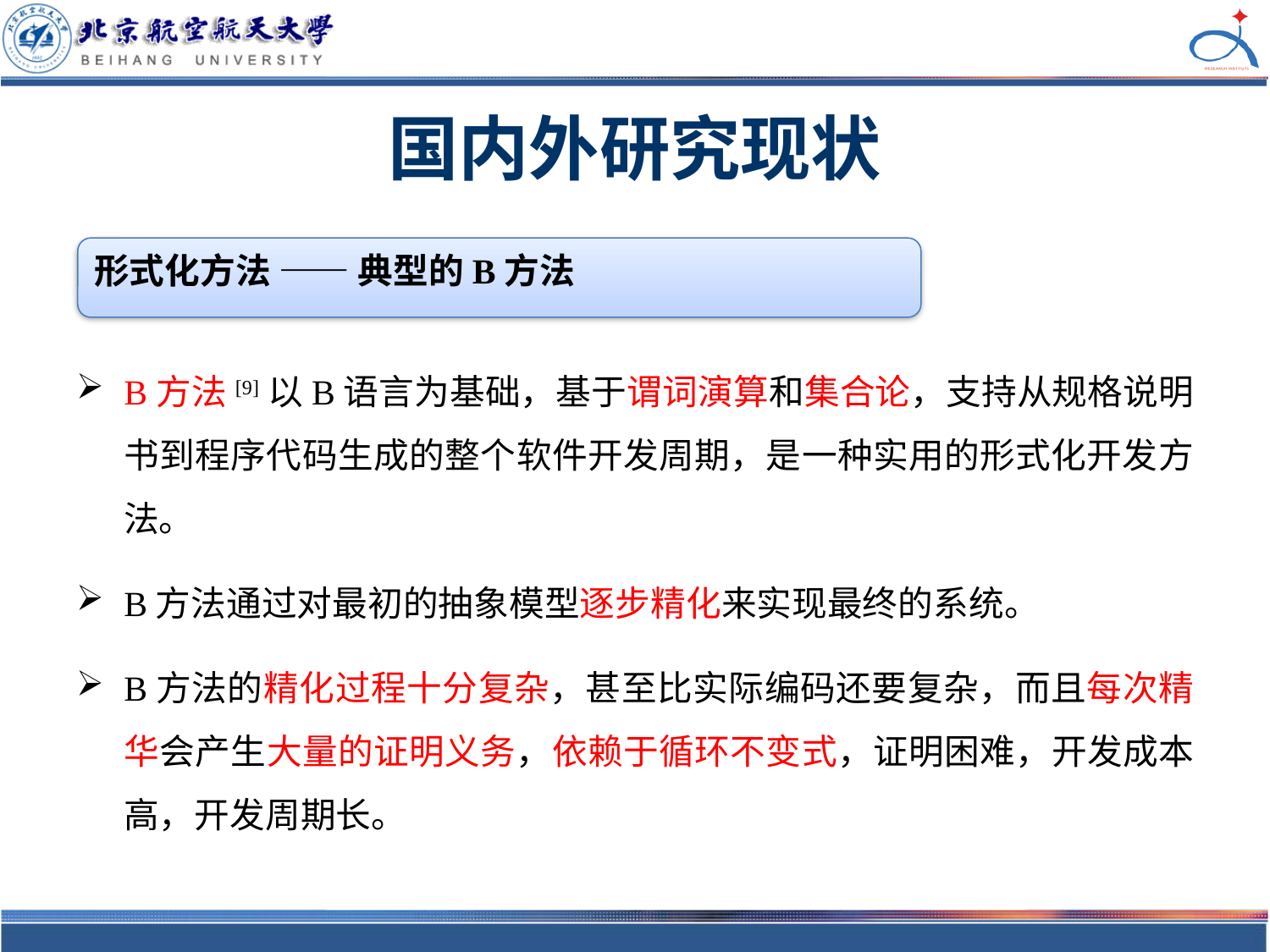

# 国内外研究现状

B方法[9]以B语言为基础，基于谓词演算和集合论，支持从规格说明书到程序代码生成的整个软件开发周期，是一种实用的形式化开发方法。
B方法通过对最初的抽象模型逐步精化来实现最终的系统。
B方法的精化过程十分复杂，甚至比实际编码还要复杂，而且每次精华会产生大量的证明义务，依赖于循环不变式，证明困难，开发成本高，开发周期长。

形式化方法 —— 典型的B方法